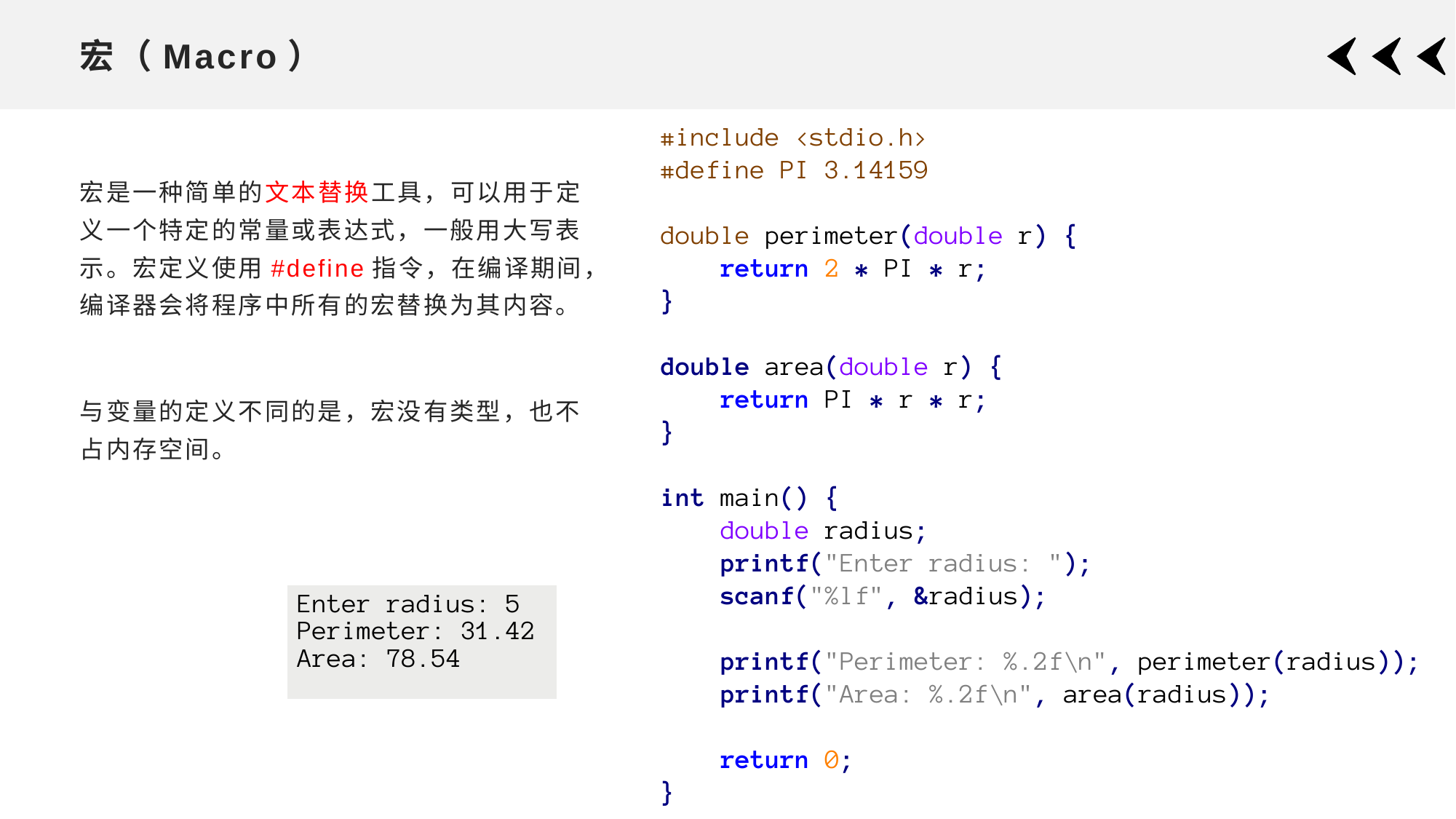

# 宏（Macro）
#include <stdio.h>#define PI 3.14159 double perimeter(double r) {    return 2 * PI * r;} double area(double r) {    return PI * r * r;} int main() {    double radius;    printf("Enter radius: ");    scanf("%lf", &radius);     printf("Perimeter: %.2f\n", perimeter(radius));    printf("Area: %.2f\n", area(radius));     return 0;}
宏是一种简单的文本替换工具，可以用于定义一个特定的常量或表达式，一般用大写表示。宏定义使用#define指令，在编译期间，编译器会将程序中所有的宏替换为其内容。

与变量的定义不同的是，宏没有类型，也不占内存空间。
| Enter radius: 5 Perimeter: 31.42 Area: 78.54 |
| --- |